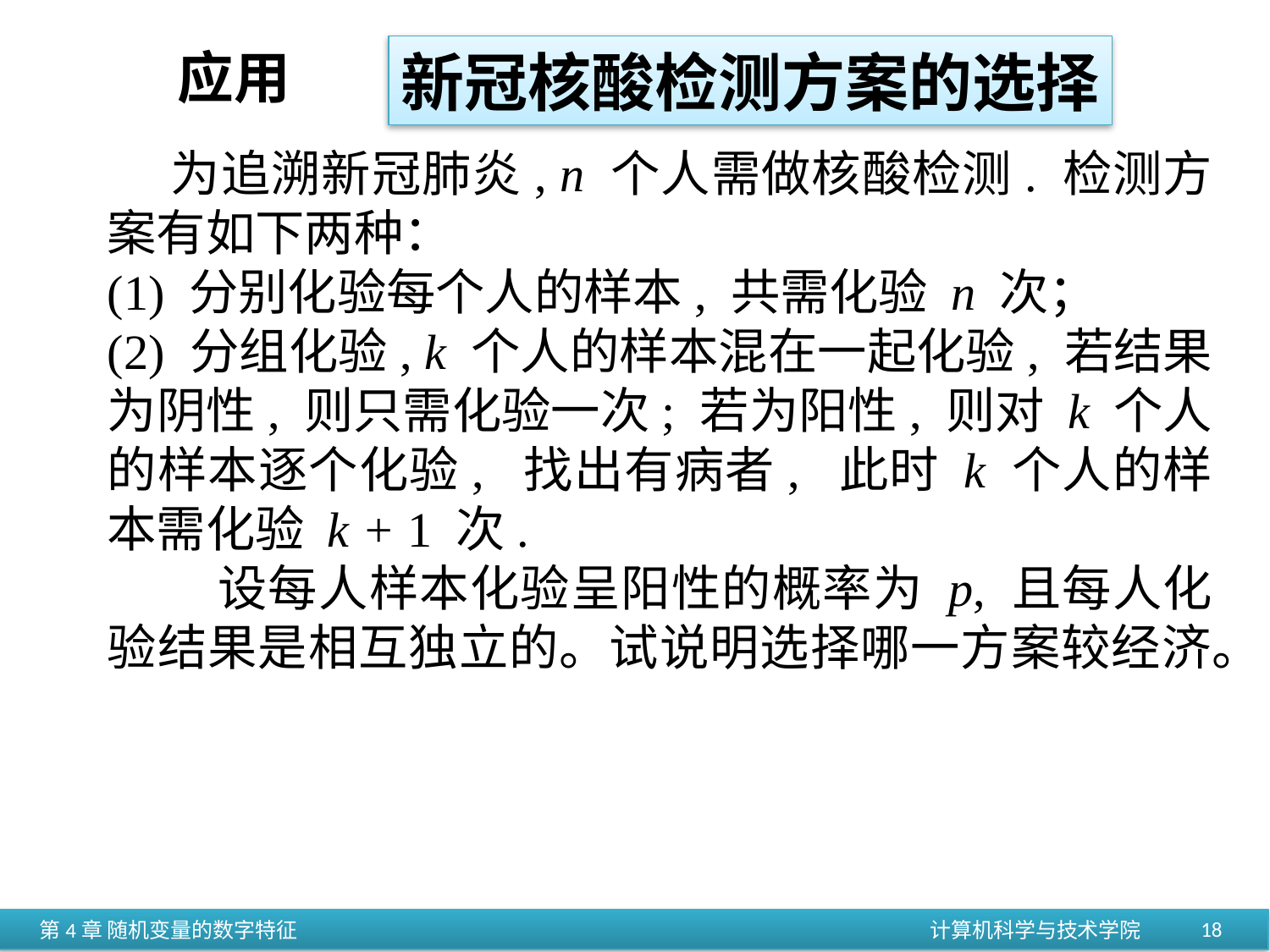

应用
新冠核酸检测方案的选择
为追溯新冠肺炎, n 个人需做核酸检测. 检测方案有如下两种：
(1) 分别化验每个人的样本, 共需化验 n 次；
(2) 分组化验, k 个人的样本混在一起化验, 若结果为阴性, 则只需化验一次; 若为阳性, 则对 k 个人的样本逐个化验,  找出有病者,  此时 k 个人的样本需化验 k + 1 次.
        设每人样本化验呈阳性的概率为 p, 且每人化验结果是相互独立的。试说明选择哪一方案较经济。